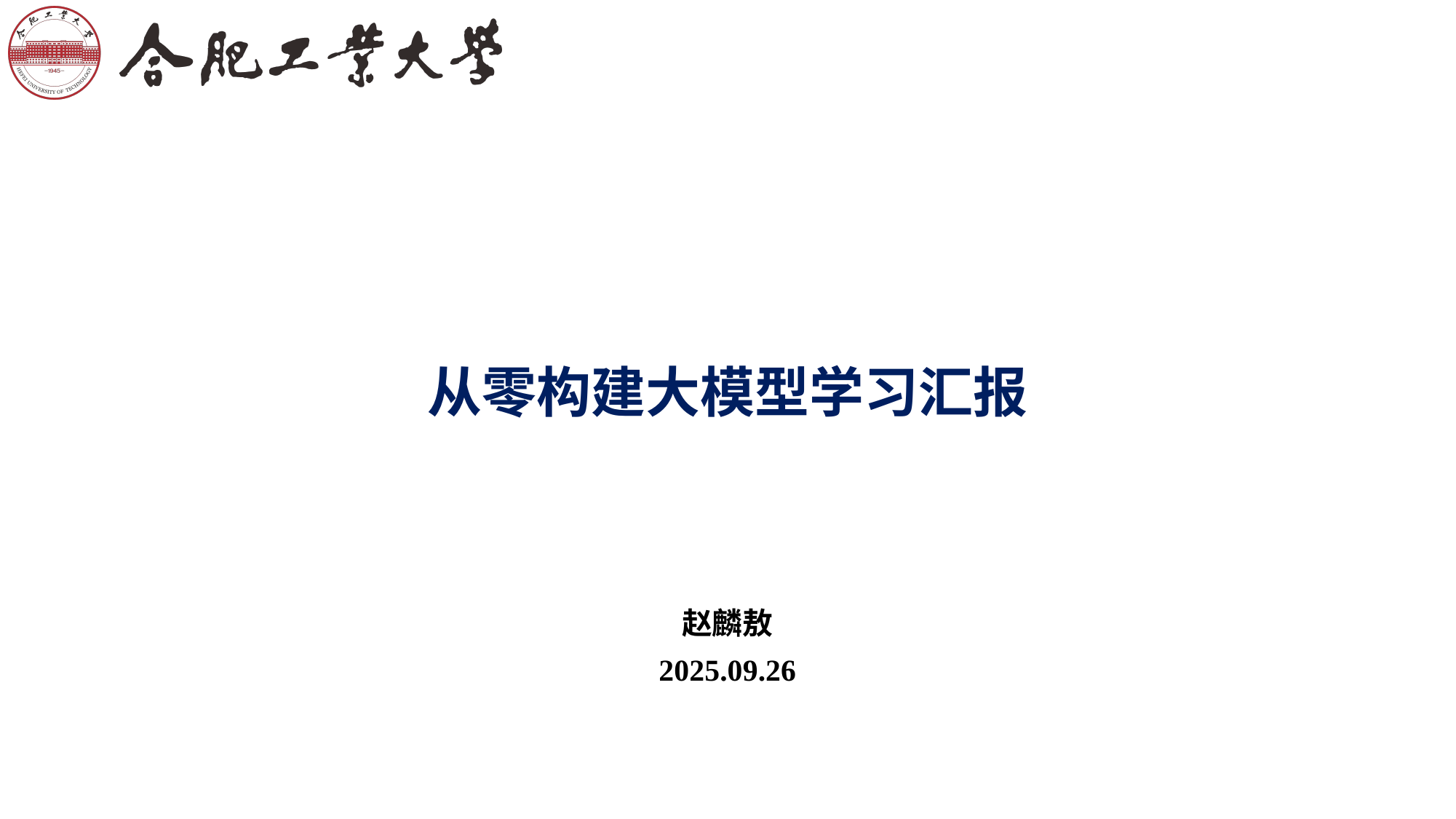

# 从零构建大模型学习汇报
|  |
| --- |
| 赵麟敖 |
| 2025.09.26 |